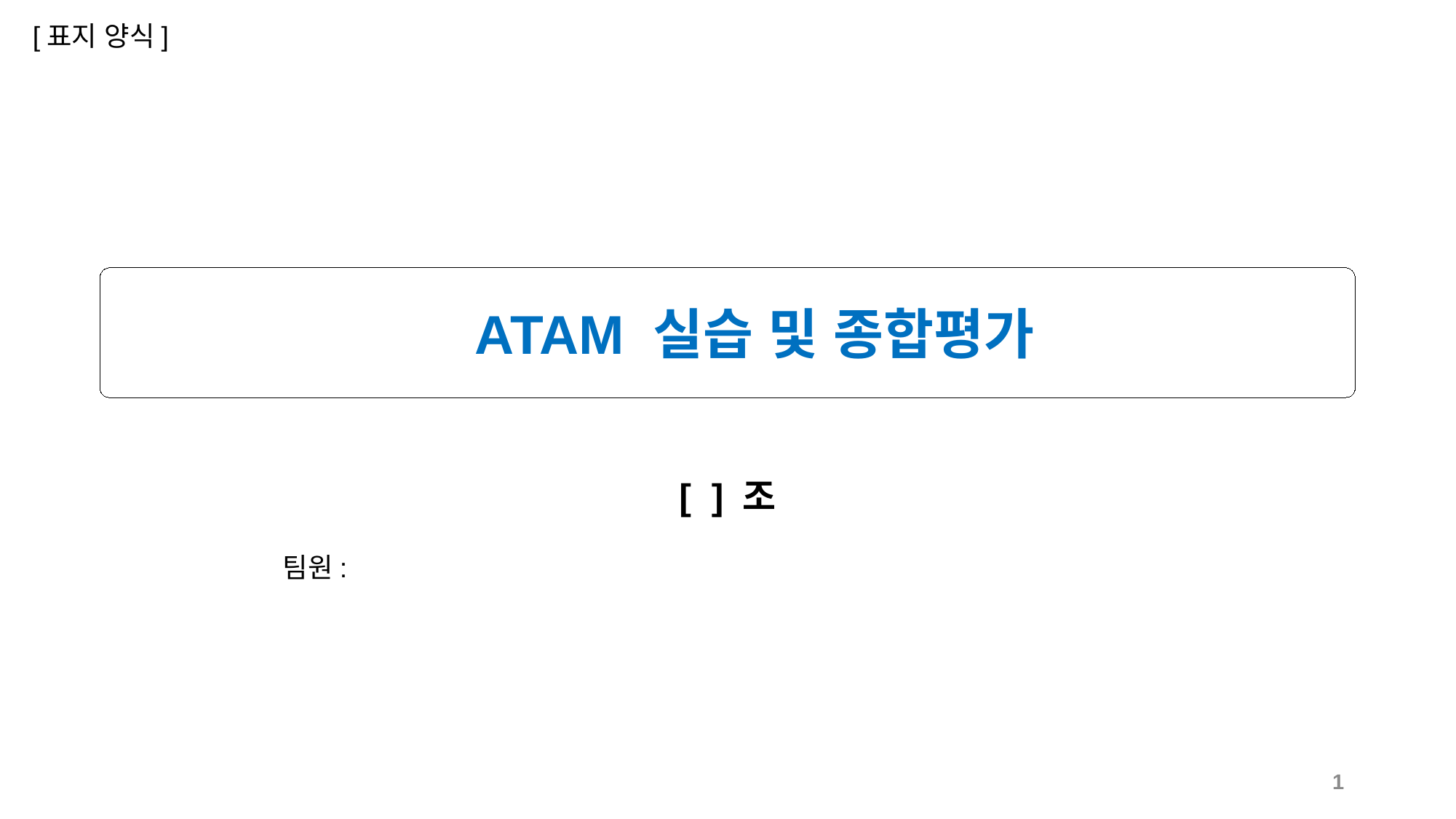

[표지 양식]
ATAM 실습 및 종합평가
[  ] 조

팀원:
1